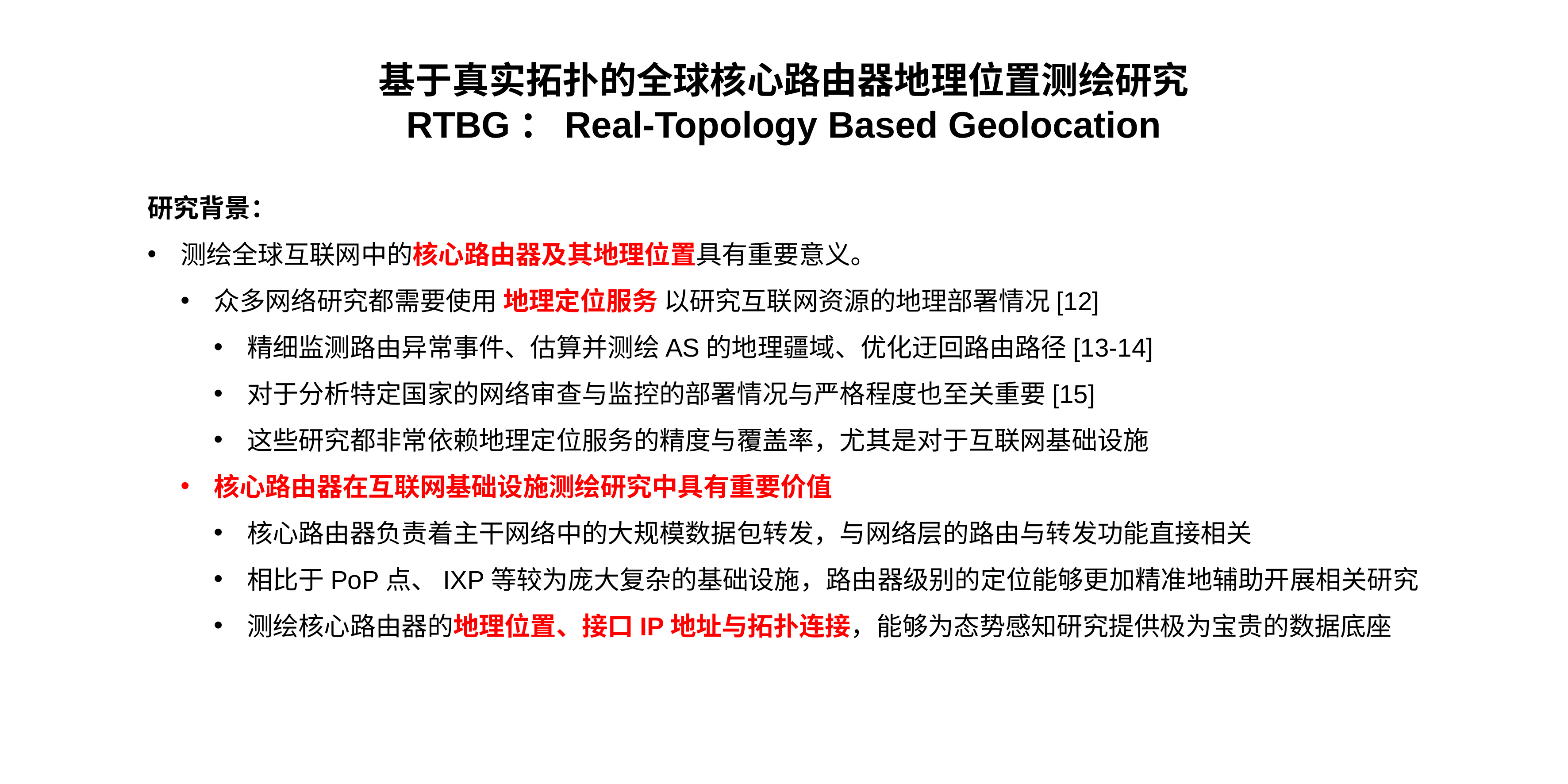

基于真实拓扑的全球核心路由器地理位置测绘研究
RTBG：Real-Topology Based Geolocation

研究背景：
测绘全球互联网中的核心路由器及其地理位置具有重要意义。
众多网络研究都需要使用 地理定位服务 以研究互联网资源的地理部署情况[12]
精细监测路由异常事件、估算并测绘AS的地理疆域、优化迂回路由路径[13-14]
对于分析特定国家的网络审查与监控的部署情况与严格程度也至关重要[15]
这些研究都非常依赖地理定位服务的精度与覆盖率，尤其是对于互联网基础设施
核心路由器在互联网基础设施测绘研究中具有重要价值
核心路由器负责着主干网络中的大规模数据包转发，与网络层的路由与转发功能直接相关
相比于PoP点、IXP等较为庞大复杂的基础设施，路由器级别的定位能够更加精准地辅助开展相关研究
测绘核心路由器的地理位置、接口IP地址与拓扑连接，能够为态势感知研究提供极为宝贵的数据底座